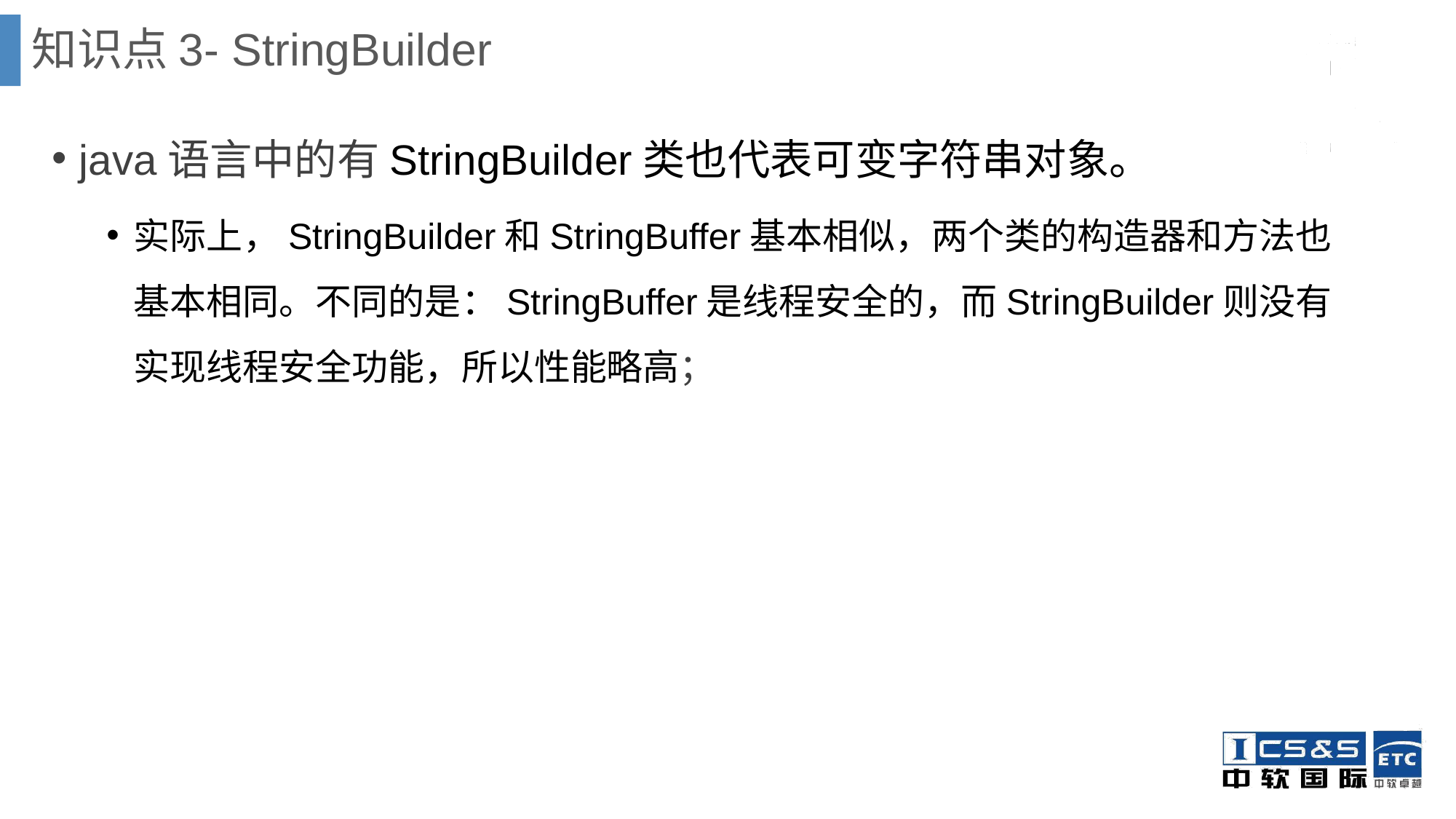

# 知识点3- StringBuilder
java语言中的有StringBuilder类也代表可变字符串对象。
实际上，StringBuilder和StringBuffer基本相似，两个类的构造器和方法也基本相同。不同的是：StringBuffer是线程安全的，而StringBuilder则没有实现线程安全功能，所以性能略高；